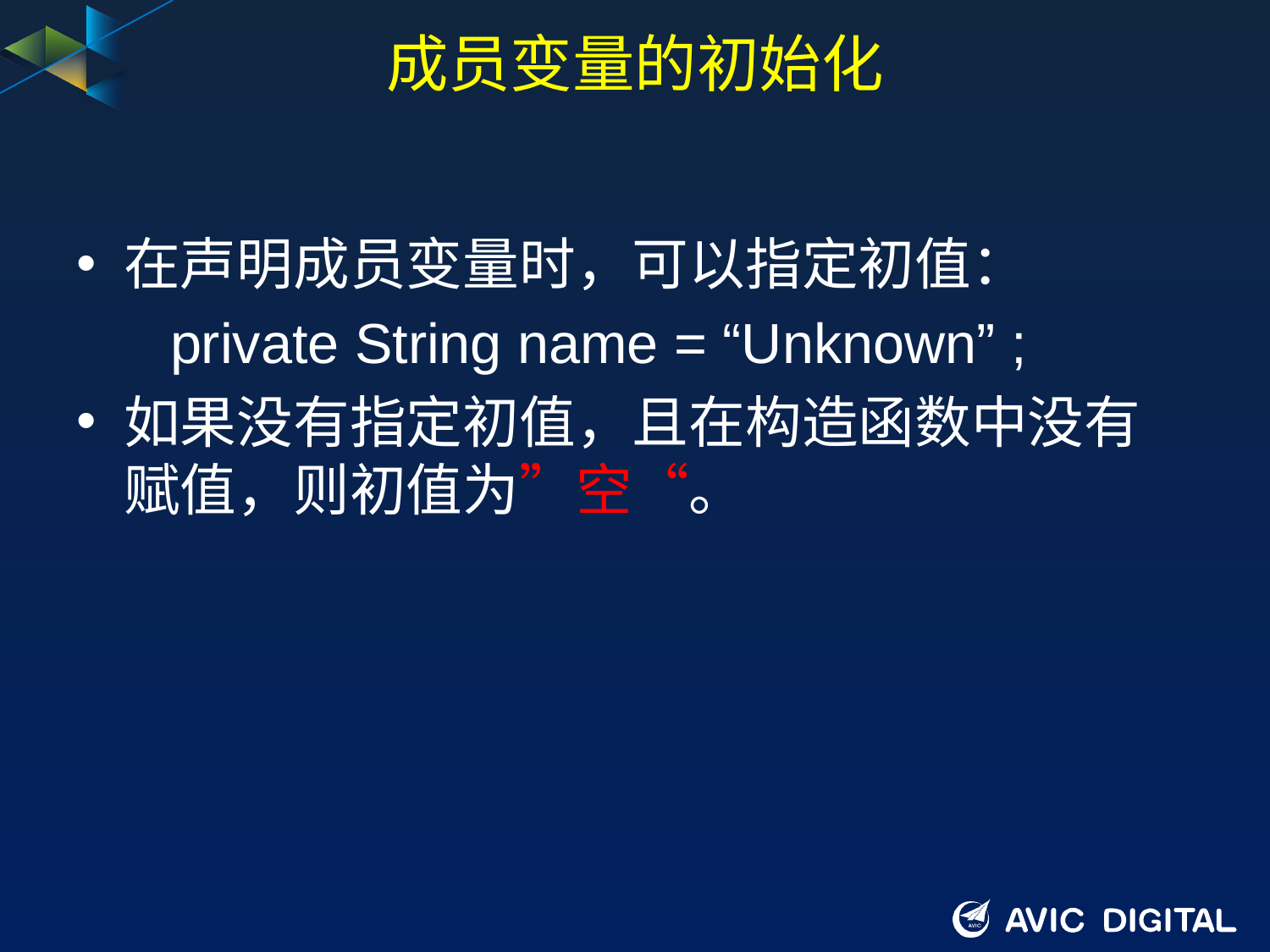

# 成员变量的初始化
在声明成员变量时，可以指定初值：
      private String name = “Unknown” ;
如果没有指定初值，且在构造函数中没有赋值，则初值为”空“。